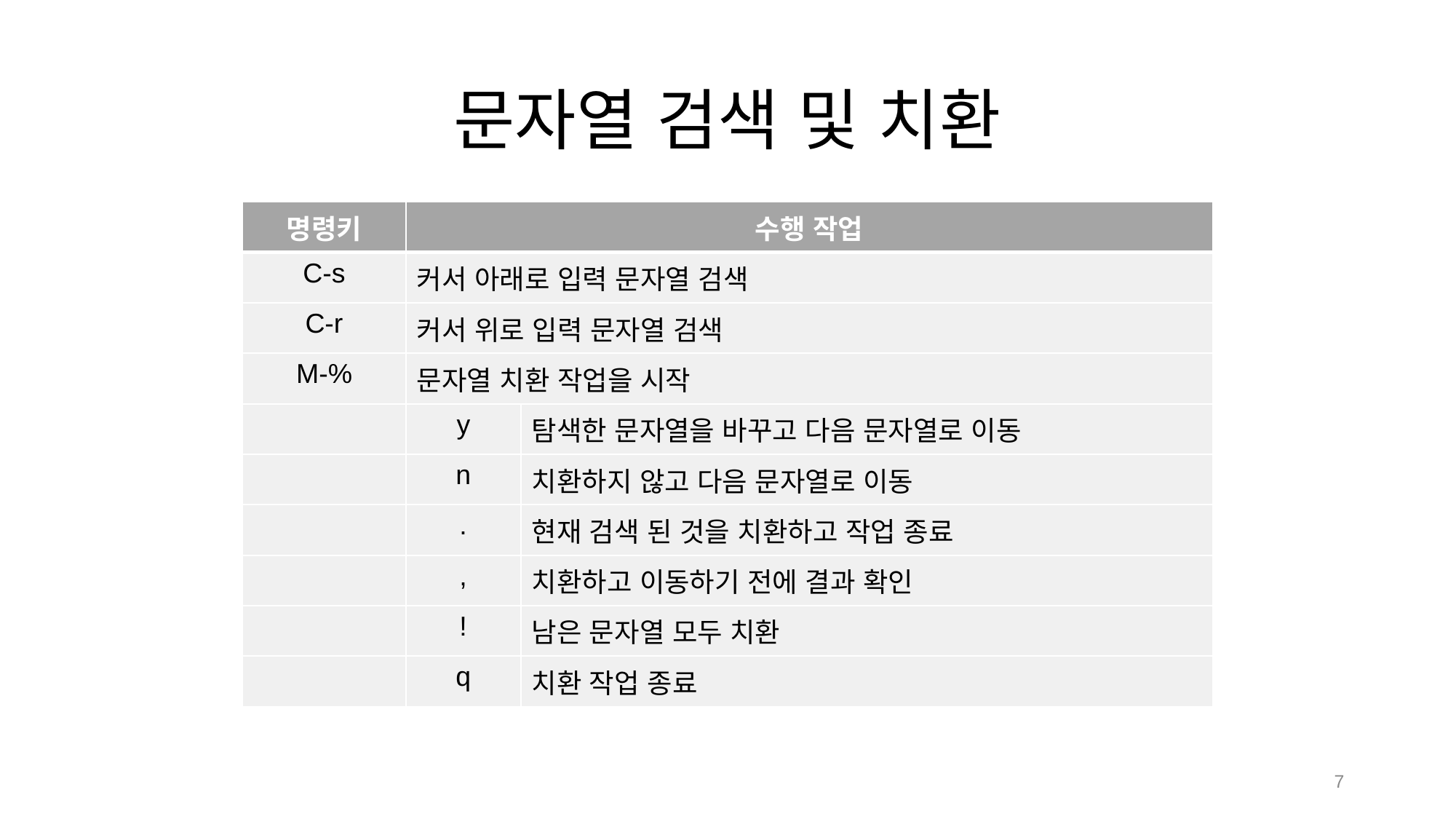

# 문자열 검색 및 치환
| 명령키 | 수행 작업 |  |
| --- | --- | --- |
| C-s | 커서 아래로 입력 문자열 검색 |  |
| C-r | 커서 위로 입력 문자열 검색 |  |
| M-% | 문자열 치환 작업을 시작 |  |
|  | y | 탐색한 문자열을 바꾸고 다음 문자열로 이동 |
|  | n | 치환하지 않고 다음 문자열로 이동 |
|  | . | 현재 검색 된 것을 치환하고 작업 종료 |
|  | , | 치환하고 이동하기 전에 결과 확인 |
|  | ! | 남은 문자열 모두 치환 |
|  | q | 치환 작업 종료 |
7